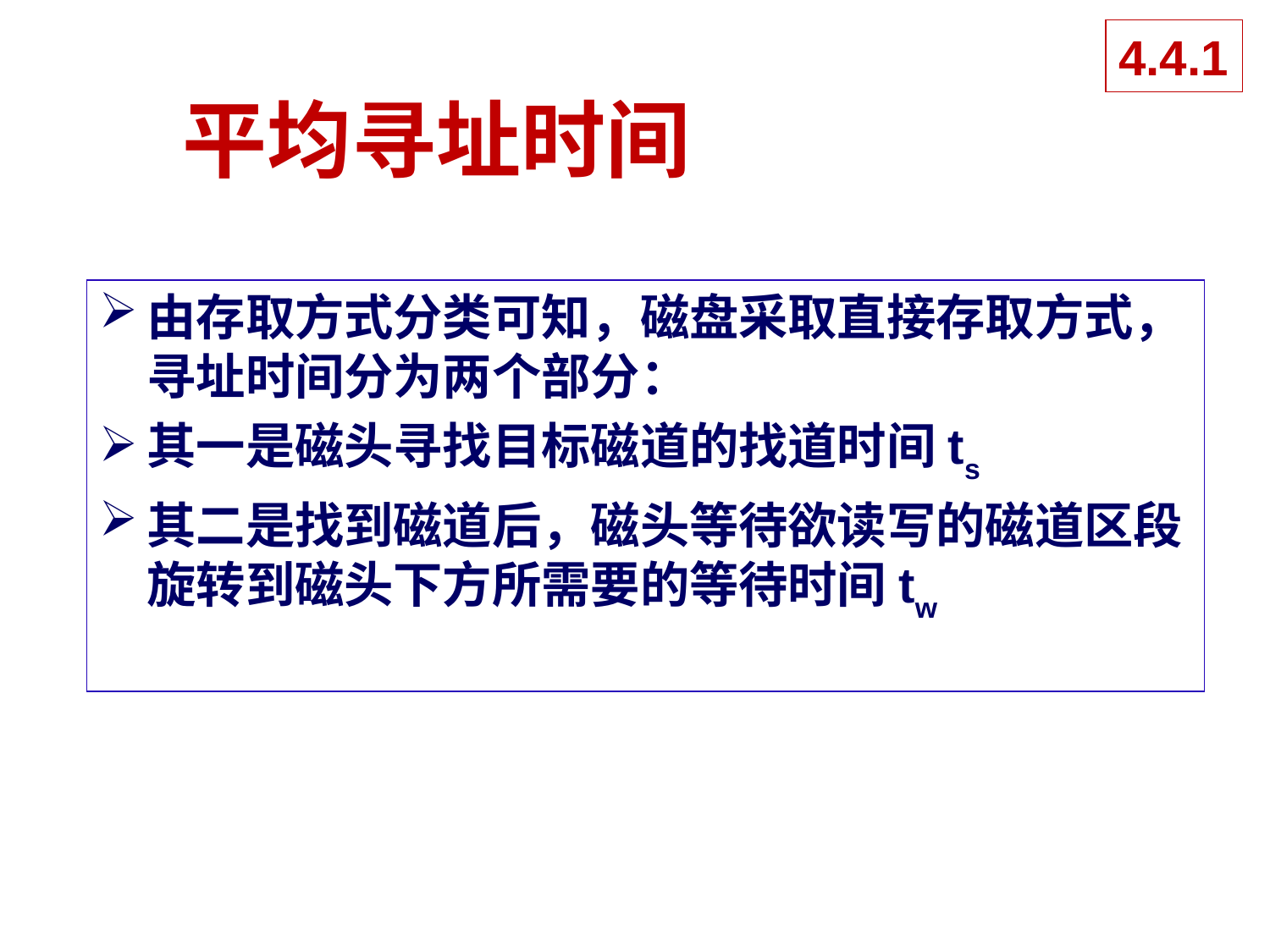

4.4.1
# 平均寻址时间
由存取方式分类可知，磁盘采取直接存取方式，寻址时间分为两个部分：
其一是磁头寻找目标磁道的找道时间ts
其二是找到磁道后，磁头等待欲读写的磁道区段旋转到磁头下方所需要的等待时间tw